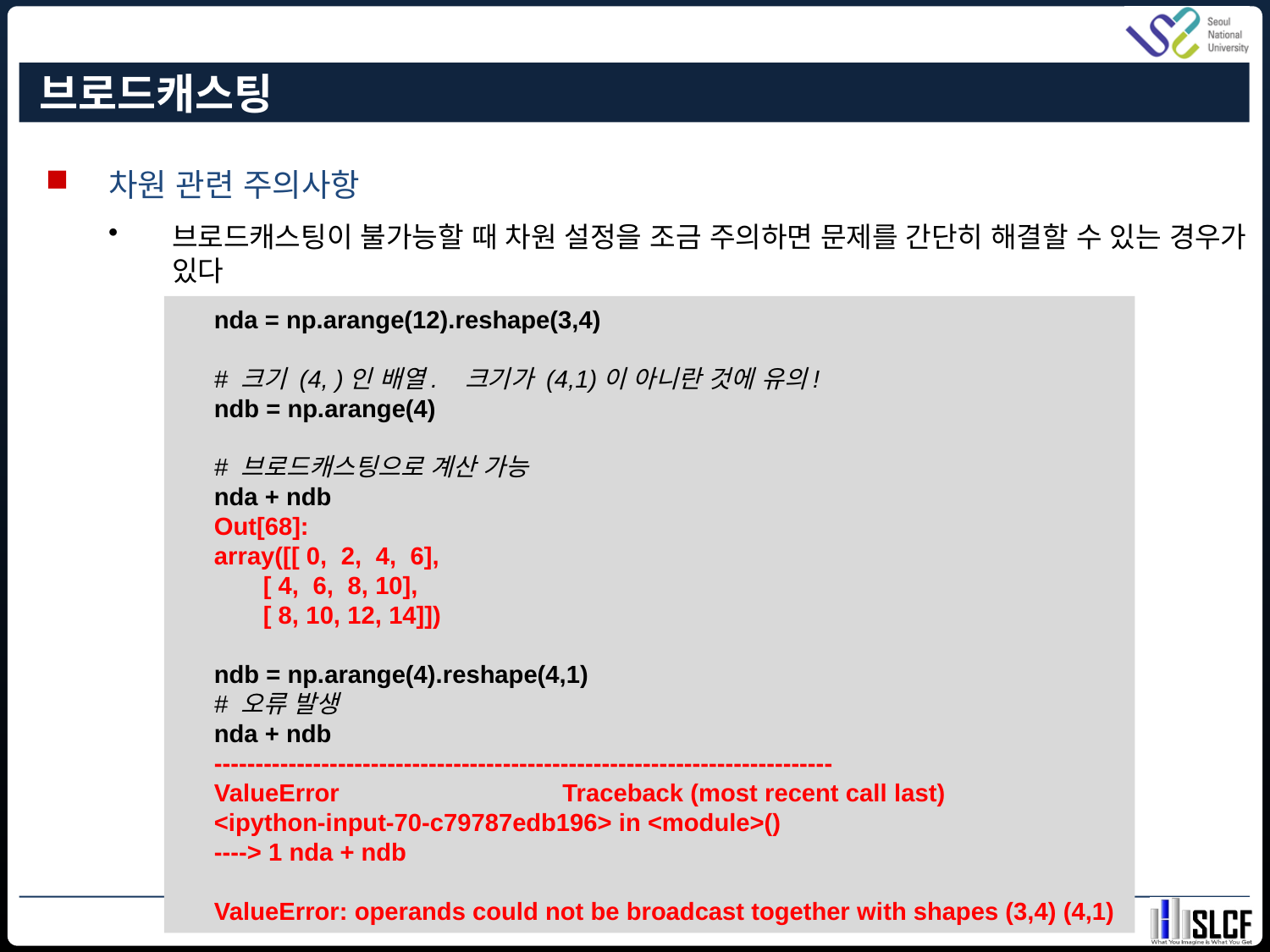

# 브로드캐스팅
차원 관련 주의사항
브로드캐스팅이 불가능할 때 차원 설정을 조금 주의하면 문제를 간단히 해결할 수 있는 경우가 있다
nda = np.arange(12).reshape(3,4)

# 크기 (4, )인 배열.   크기가 (4,1)이 아니란 것에 유의!
ndb = np.arange(4)

# 브로드캐스팅으로 계산 가능
nda + ndb
Out[68]:
array([[ 0,  2,  4,  6],
       [ 4,  6,  8, 10],
       [ 8, 10, 12, 14]])

ndb = np.arange(4).reshape(4,1)
# 오류 발생
nda + ndb
---------------------------------------------------------------------------
ValueError                                Traceback (most recent call last)
<ipython-input-70-c79787edb196> in <module>()
----> 1 nda + ndb

ValueError: operands could not be broadcast together with shapes (3,4) (4,1)